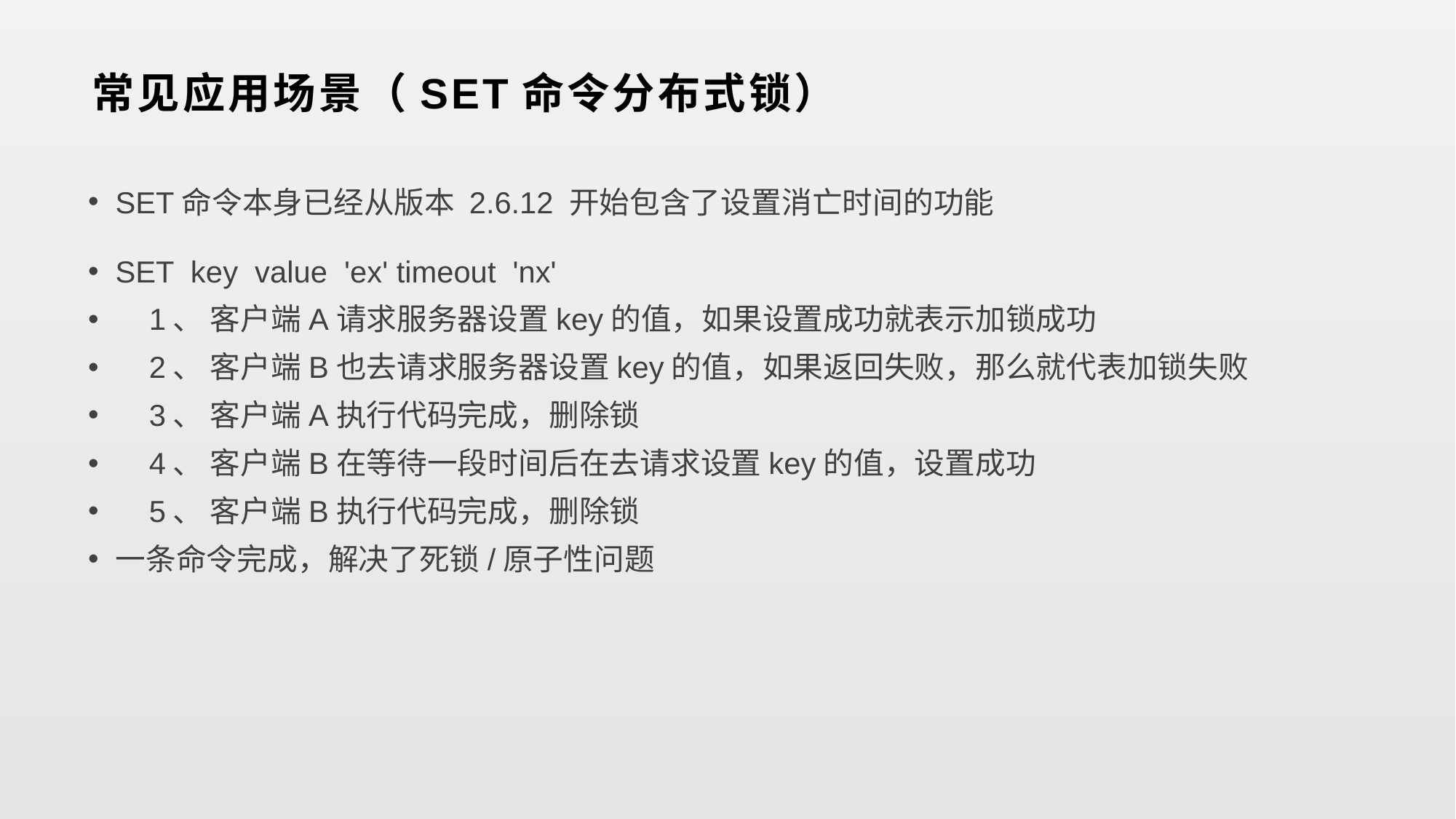

常见应用场景（SET命令分布式锁）
SET命令本身已经从版本 2.6.12 开始包含了设置消亡时间的功能
SET  key  value  'ex' timeout  'nx'
    1、 客户端A请求服务器设置key的值，如果设置成功就表示加锁成功
    2、 客户端B也去请求服务器设置key的值，如果返回失败，那么就代表加锁失败
    3、 客户端A执行代码完成，删除锁
    4、 客户端B在等待一段时间后在去请求设置key的值，设置成功
    5、 客户端B执行代码完成，删除锁
一条命令完成，解决了死锁/原子性问题